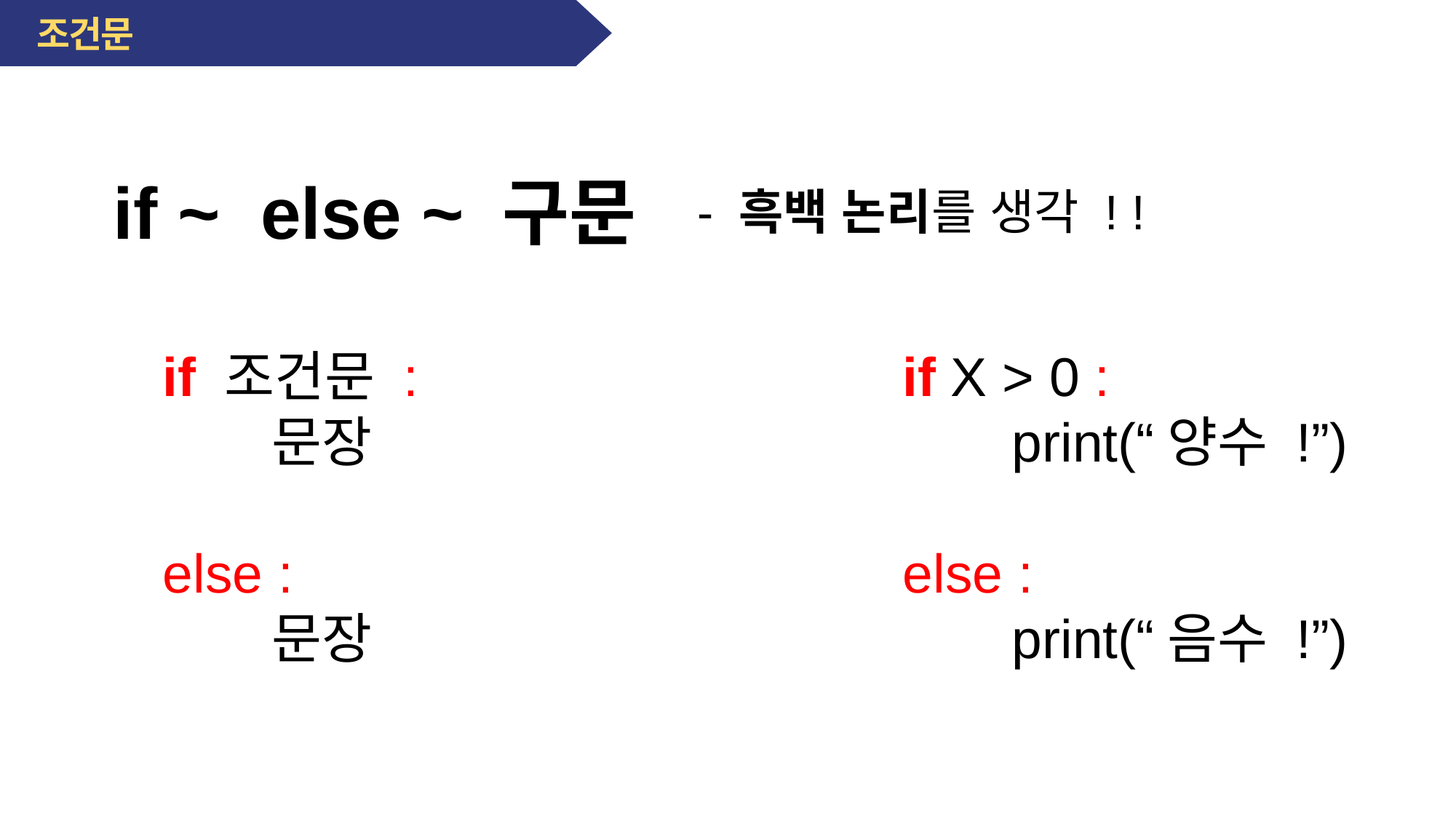

조건문
if ~  else ~ 구문
- 흑백 논리를 생각 ! !
if 조건문 :
	문장
else :
	문장
if X > 0 :
	print(“양수 !”)
else :
	print(“음수 !”)